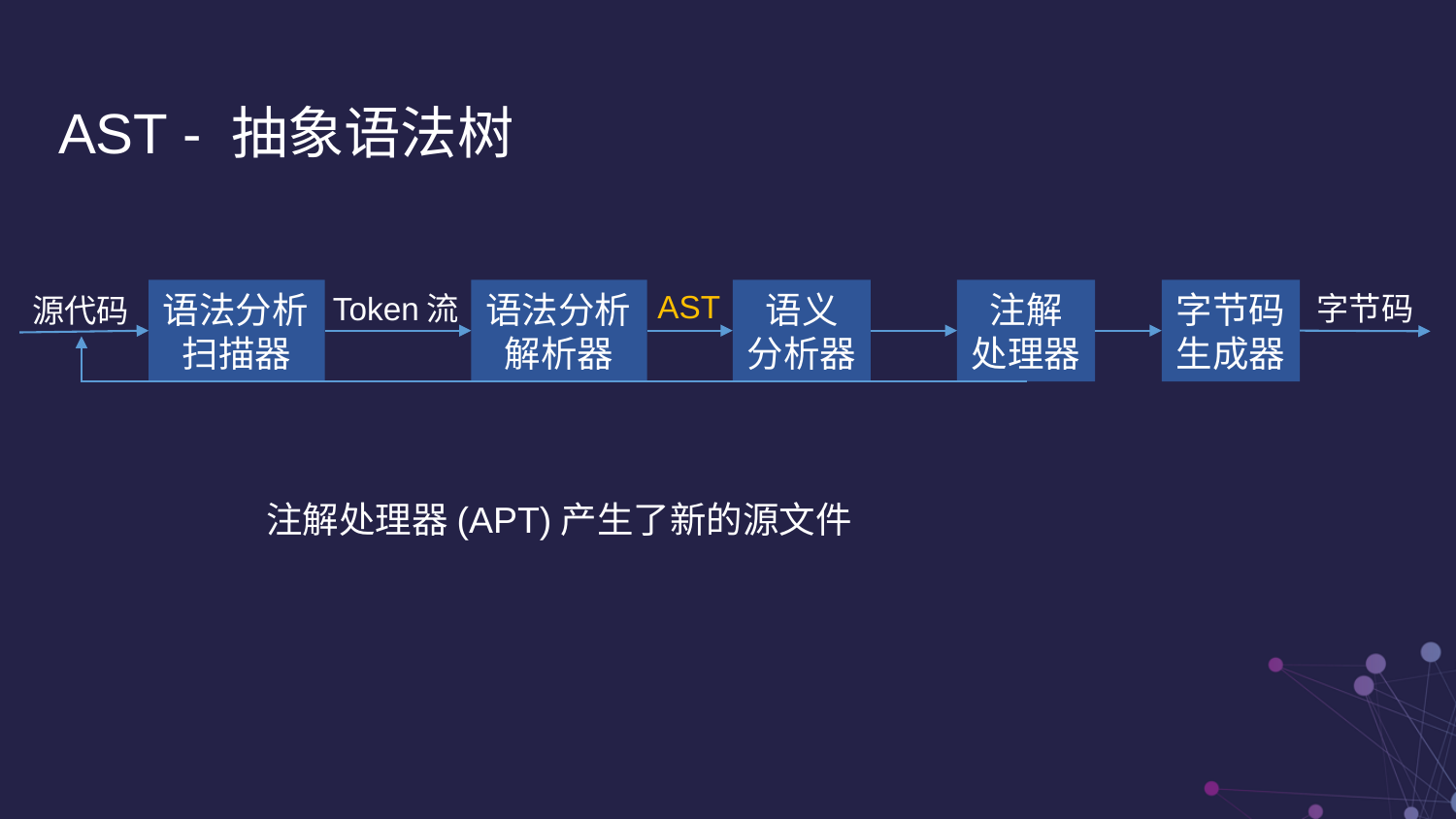

AST - 抽象语法树
AST
语义
分析器
注解
处理器
语法分析
解析器
语法分析
扫描器
字节码
生成器
Token流
字节码
源代码
注解处理器(APT)产生了新的源文件